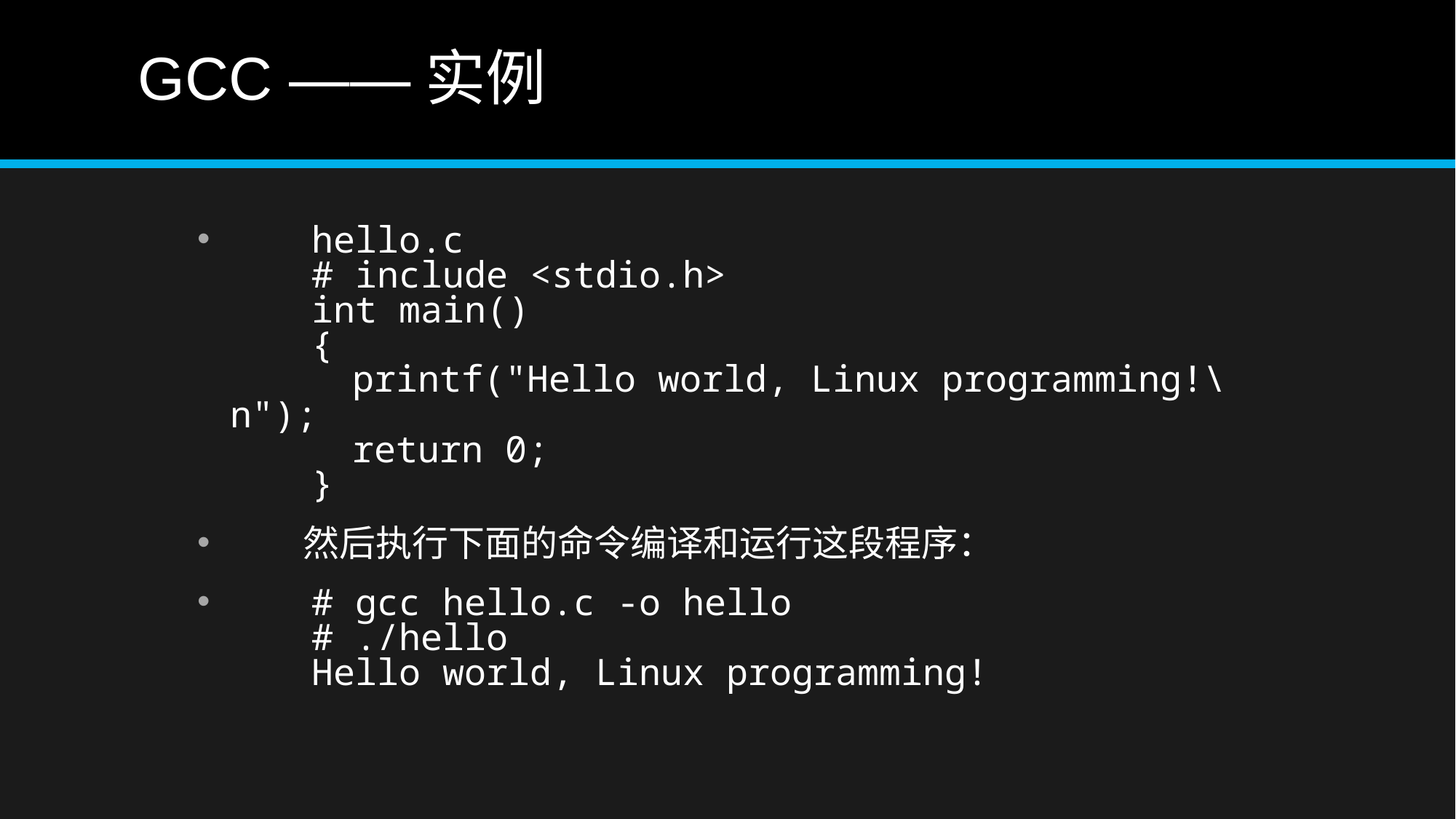

# GCC ——实例
　　hello.c
　　# include <stdio.h>
　　int main()
　　{
　　     printf("Hello world, Linux programming!\n");
　　     return 0;
　　}
　　然后执行下面的命令编译和运行这段程序：
　　# gcc hello.c -o hello
　　# ./hello
　　Hello world, Linux programming!